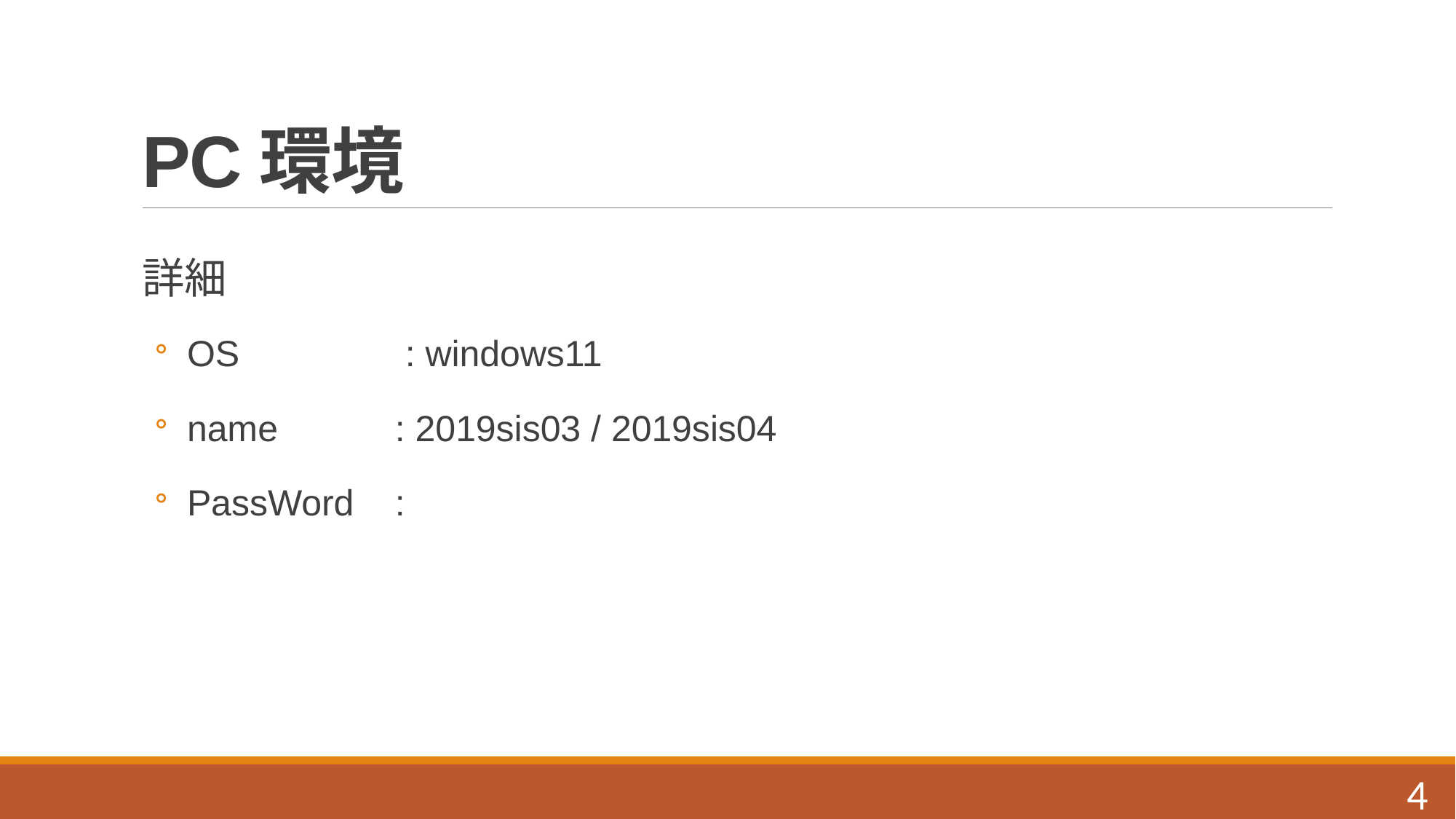

# PC環境
詳細
 OS		 : windows11
 name 	: 2019sis03 / 2019sis04
 PassWord 	:

4